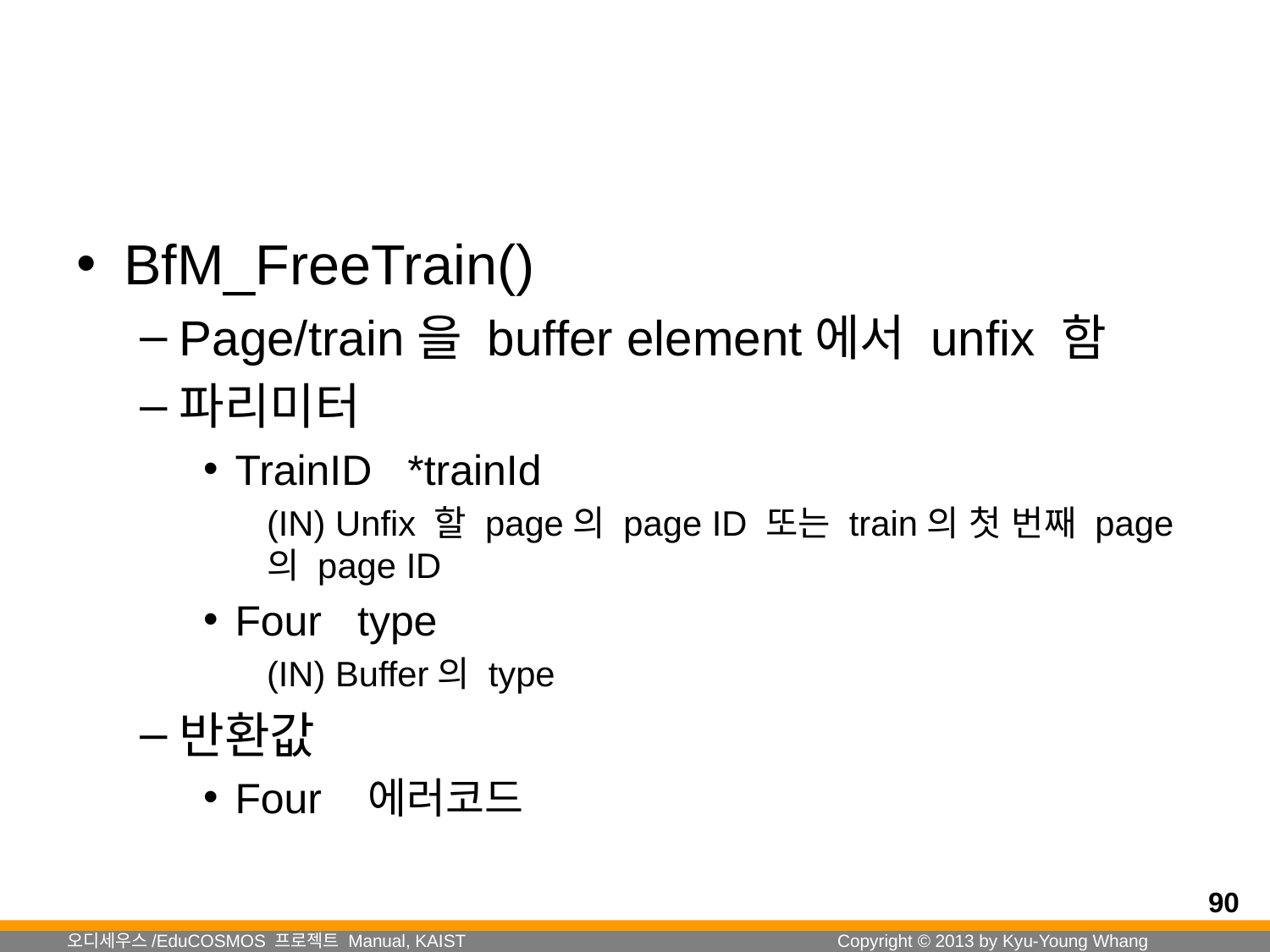

#
BfM_FreeTrain()
Page/train을 buffer element에서 unfix 함
파리미터
TrainID   *trainId
(IN) Unfix 할 page의 page ID 또는 train의 첫 번째 page의 page ID
Four   type
(IN) Buffer의 type
반환값
Four   에러코드